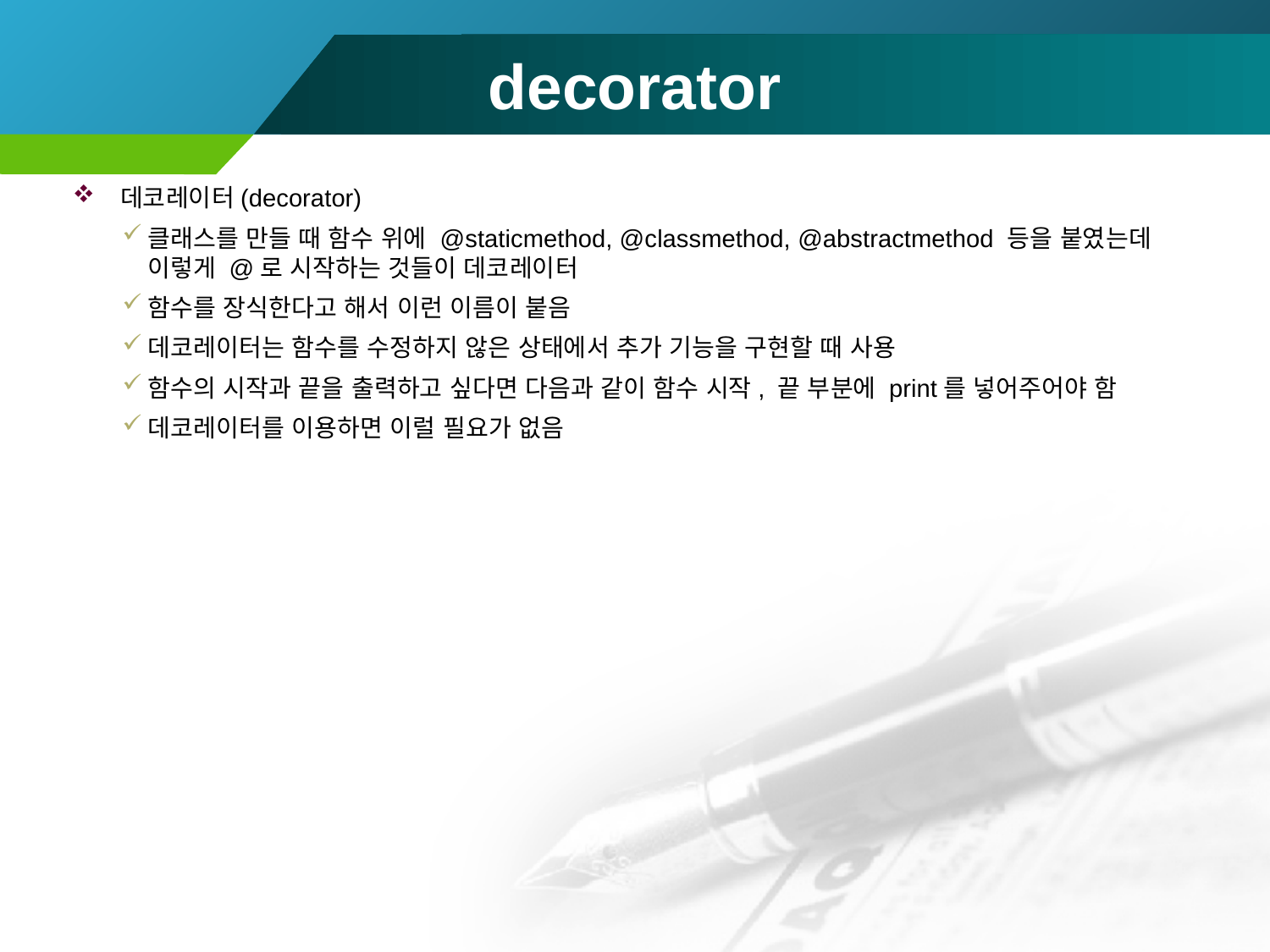

# decorator
데코레이터(decorator)
클래스를 만들 때 함수 위에 @staticmethod, @classmethod, @abstractmethod 등을 붙였는데 이렇게 @로 시작하는 것들이 데코레이터
함수를 장식한다고 해서 이런 이름이 붙음
데코레이터는 함수를 수정하지 않은 상태에서 추가 기능을 구현할 때 사용
함수의 시작과 끝을 출력하고 싶다면 다음과 같이 함수 시작, 끝 부분에 print를 넣어주어야 함
데코레이터를 이용하면 이럴 필요가 없음